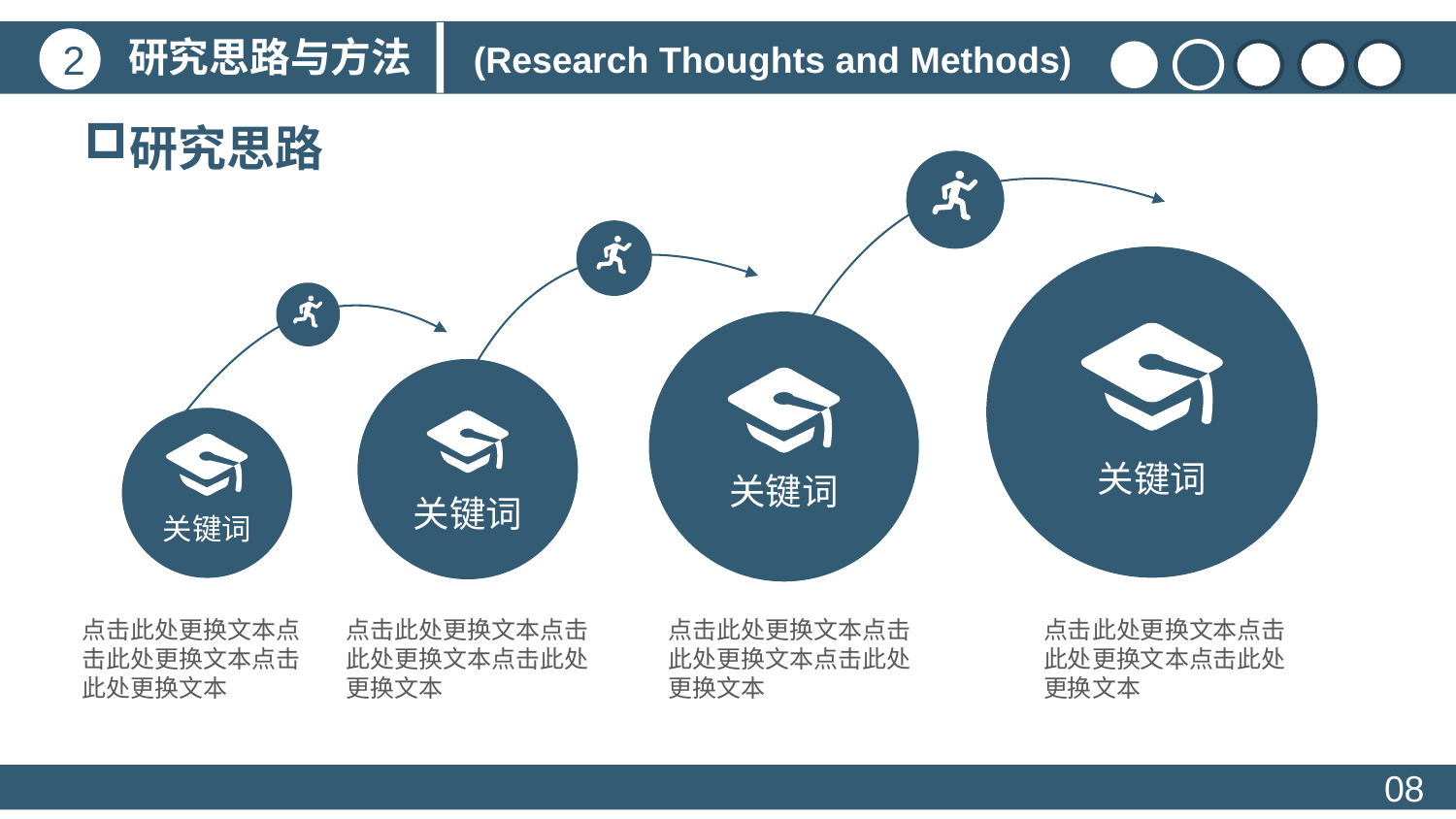

研究思路与方法
2
(Research Thoughts and Methods)
研究思路

关键词

关键词

关键词

关键词

点击此处更换文本点击此处更换文本点击此处更换文本
点击此处更换文本点击此处更换文本点击此处更换文本
点击此处更换文本点击此处更换文本点击此处更换文本
点击此处更换文本点击此处更换文本点击此处更换文本
08